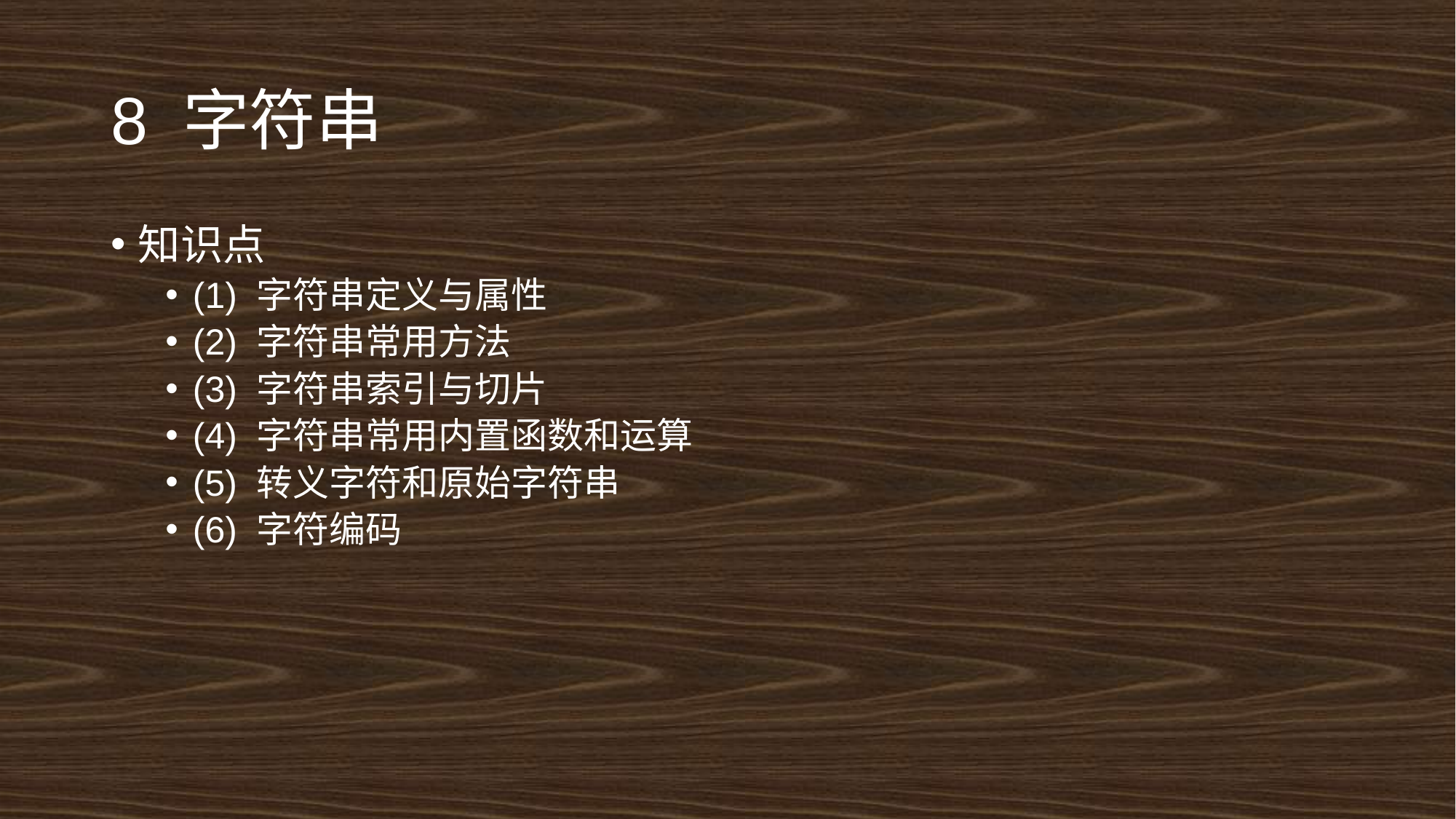

# 8 字符串
知识点
(1) 字符串定义与属性
(2) 字符串常用方法
(3) 字符串索引与切片
(4) 字符串常用内置函数和运算
(5) 转义字符和原始字符串
(6) 字符编码